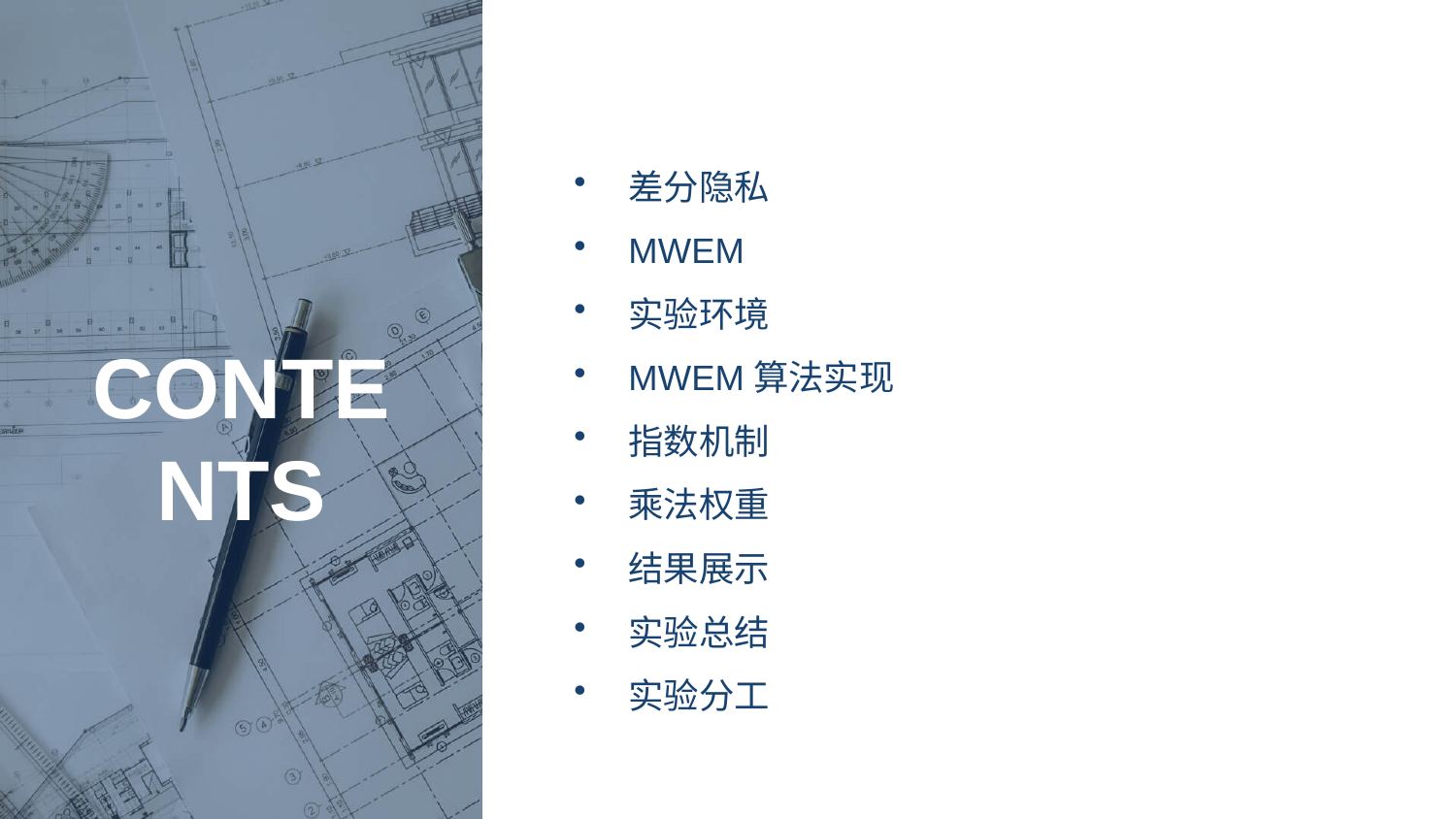

差分隐私
MWEM
实验环境
MWEM算法实现
指数机制
乘法权重
结果展示
实验总结
实验分工
CONTENTS